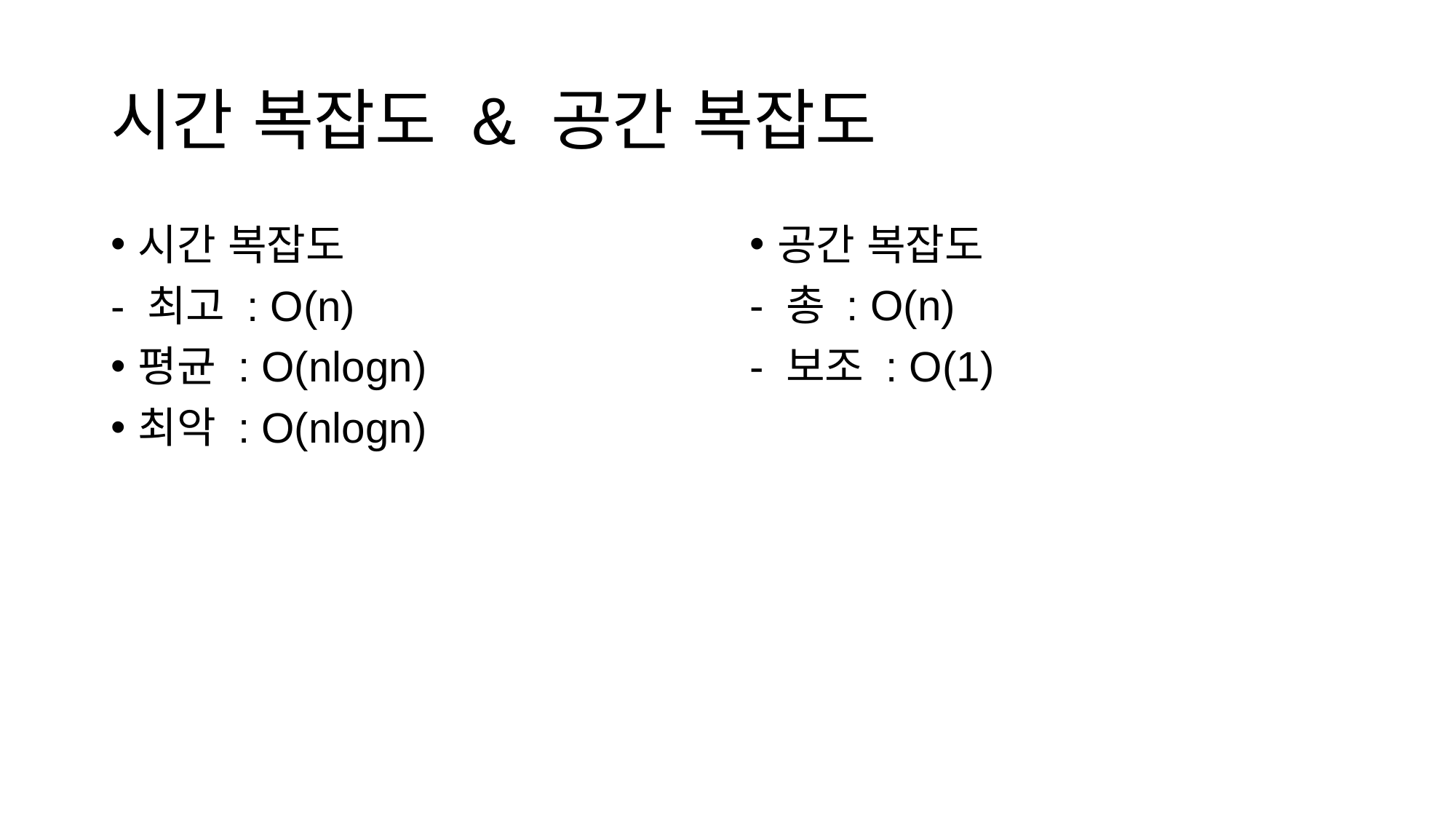

# 시간 복잡도 & 공간 복잡도
시간 복잡도
- 최고 : O(n)
평균 : O(nlogn)
최악 : O(nlogn)
공간 복잡도
- 총 : O(n)
- 보조 : O(1)